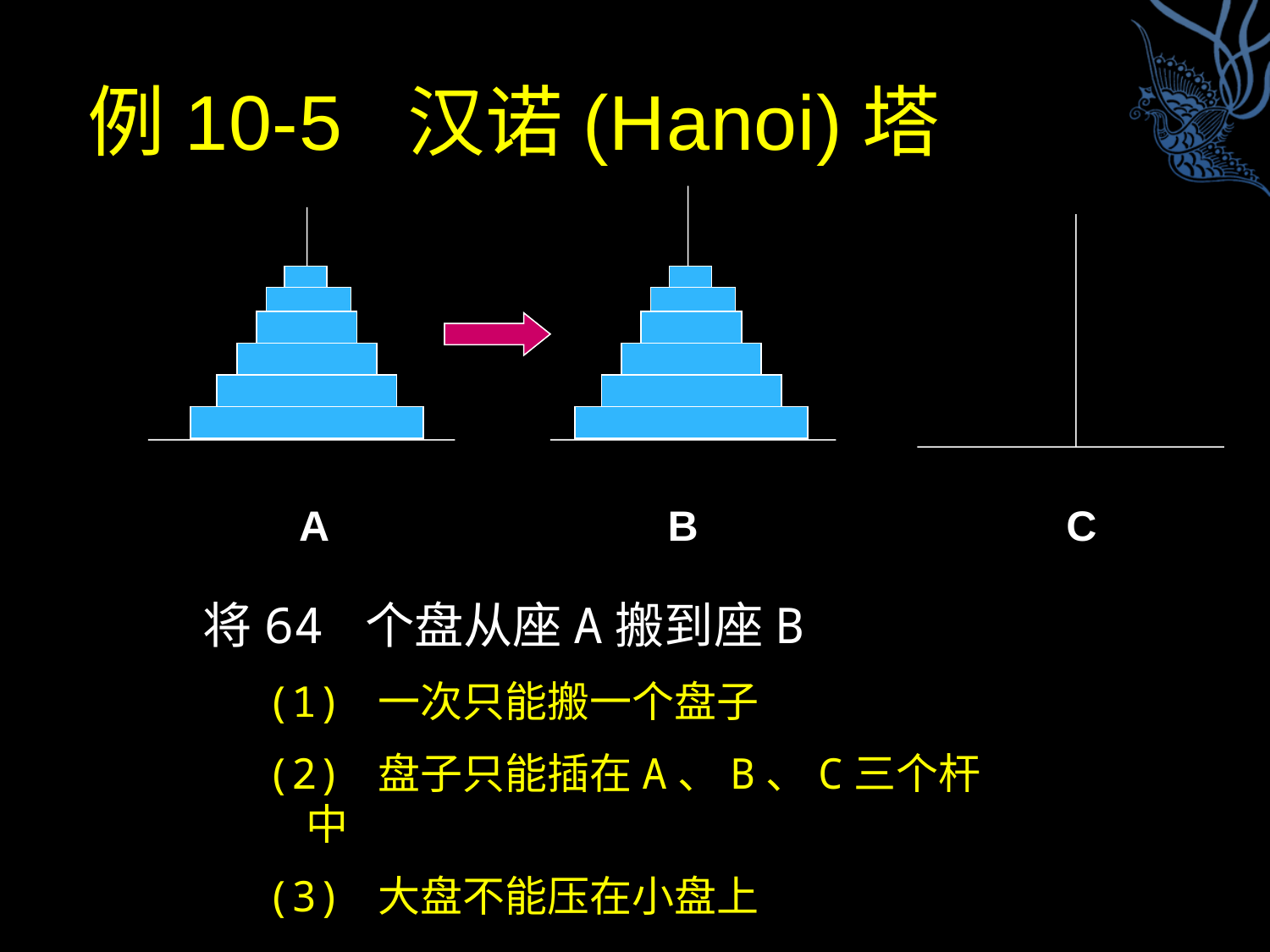

# 例10-5  汉诺(Hanoi)塔

         A		        B	                               C
将64 个盘从座A搬到座B
(1) 一次只能搬一个盘子
(2) 盘子只能插在A、B、C三个杆中
(3) 大盘不能压在小盘上